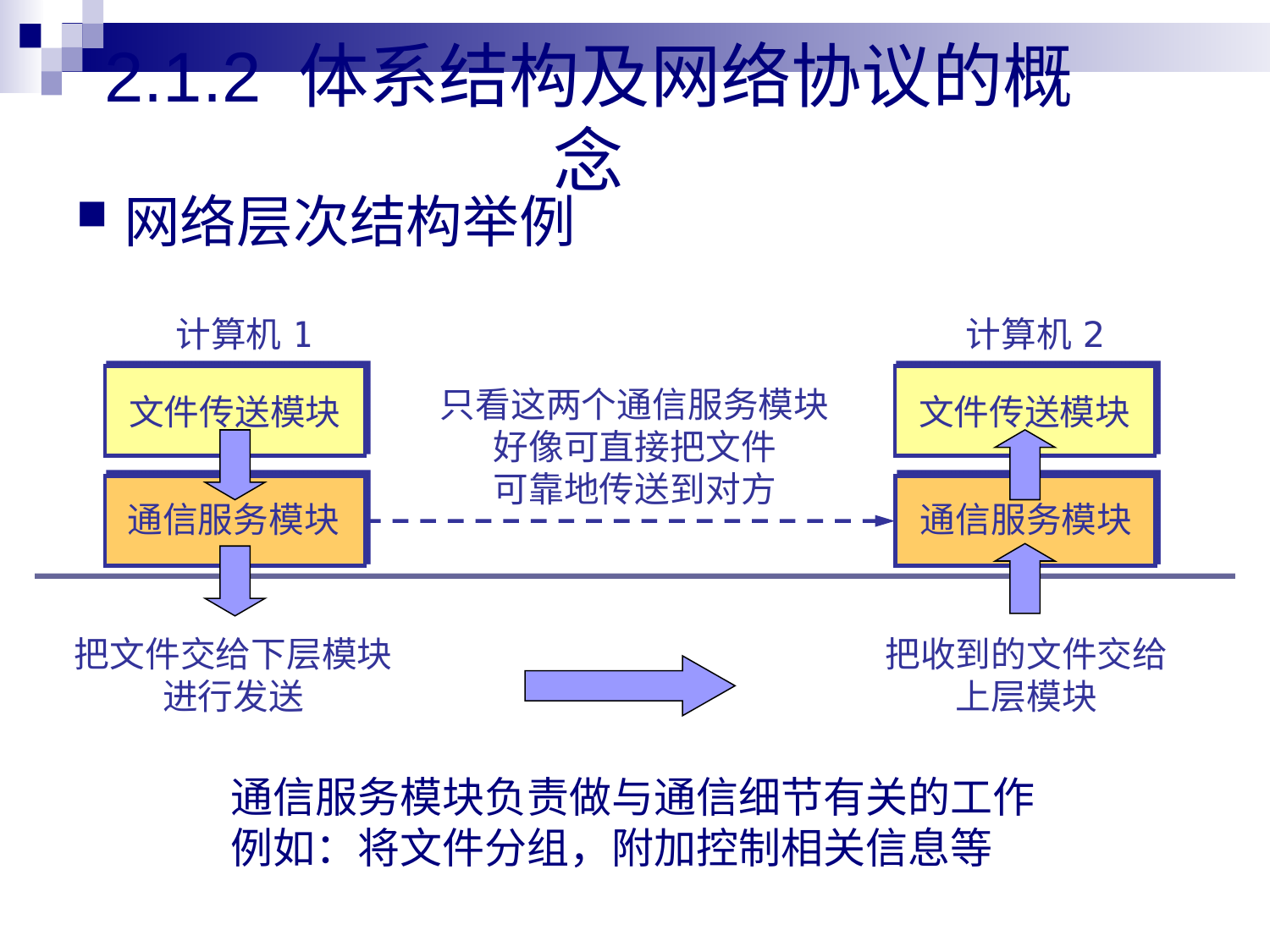

# 2.1.2 体系结构及网络协议的概念
网络层次结构举例

计算机 1
计算机 2

只看这两个通信服务模块
好像可直接把文件
可靠地传送到对方
文件传送模块
文件传送模块

通信服务模块
通信服务模块

把文件交给下层模块
进行发送
把收到的文件交给
上层模块

通信服务模块负责做与通信细节有关的工作
例如：将文件分组，附加控制相关信息等